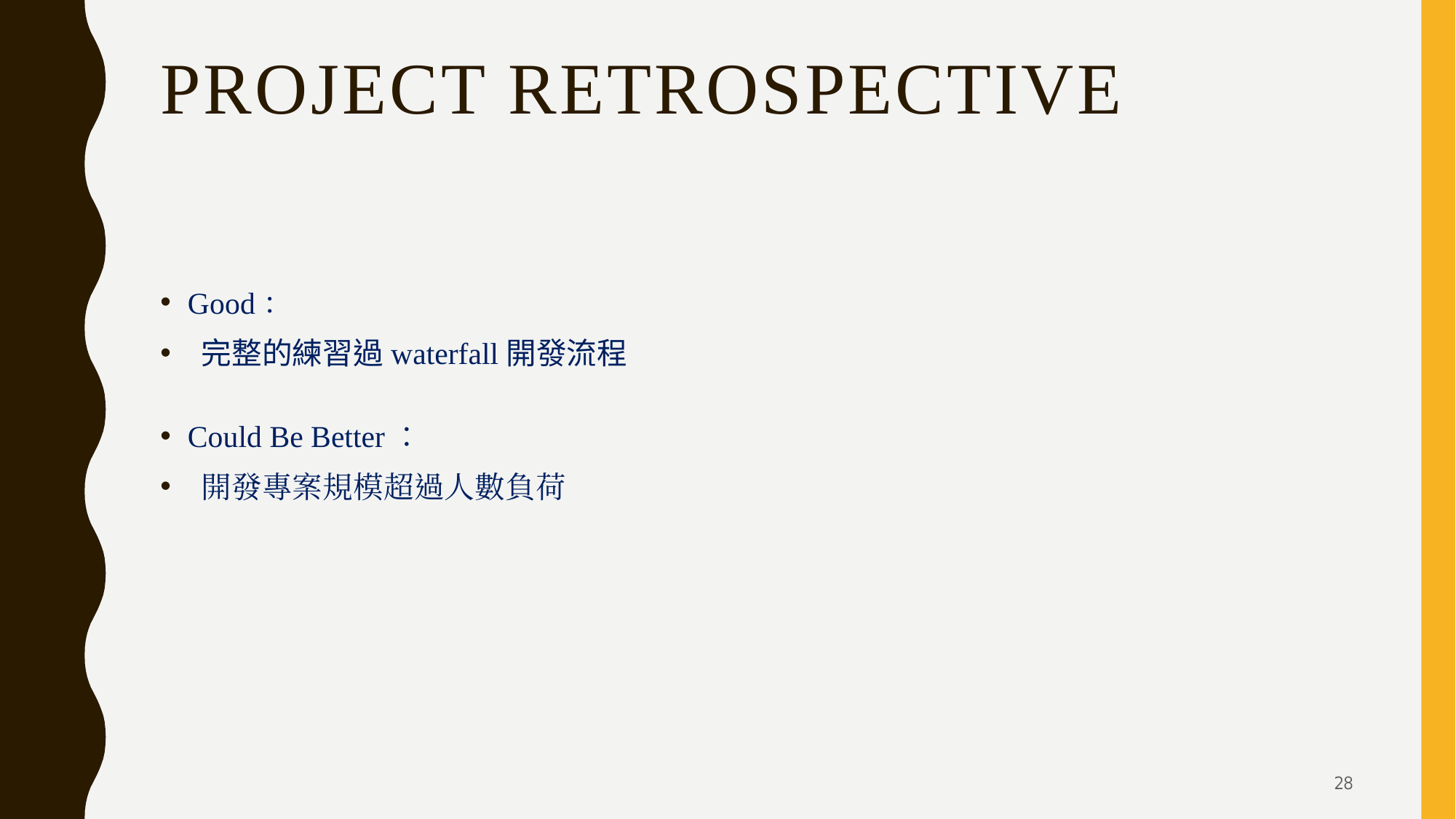

# Project Retrospective
Good：
完整的練習過waterfall開發流程

Could Be Better：
開發專案規模超過人數負荷

28